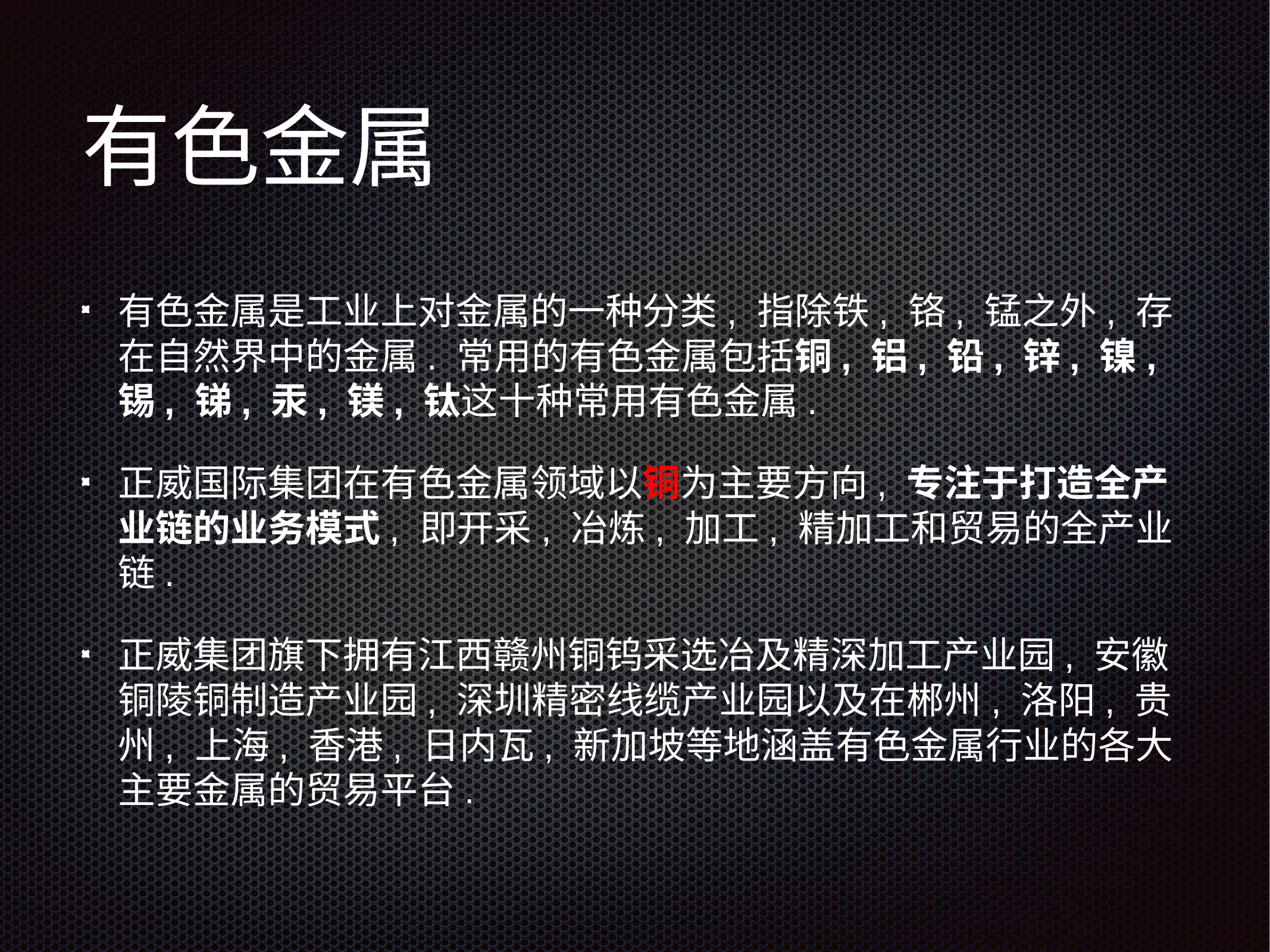

# 有色金属
有色金属是工业上对金属的一种分类, 指除铁, 铬, 锰之外, 存在自然界中的金属. 常用的有色金属包括铜, 铝, 铅, 锌, 镍, 锡, 锑, 汞, 镁, 钛这十种常用有色金属.
正威国际集团在有色金属领域以铜为主要方向, 专注于打造全产业链的业务模式, 即开采, 冶炼, 加工, 精加工和贸易的全产业链.
正威集团旗下拥有江西赣州铜钨采选冶及精深加工产业园, 安徽铜陵铜制造产业园, 深圳精密线缆产业园以及在郴州, 洛阳, 贵州, 上海, 香港, 日内瓦, 新加坡等地涵盖有色金属行业的各大主要金属的贸易平台.